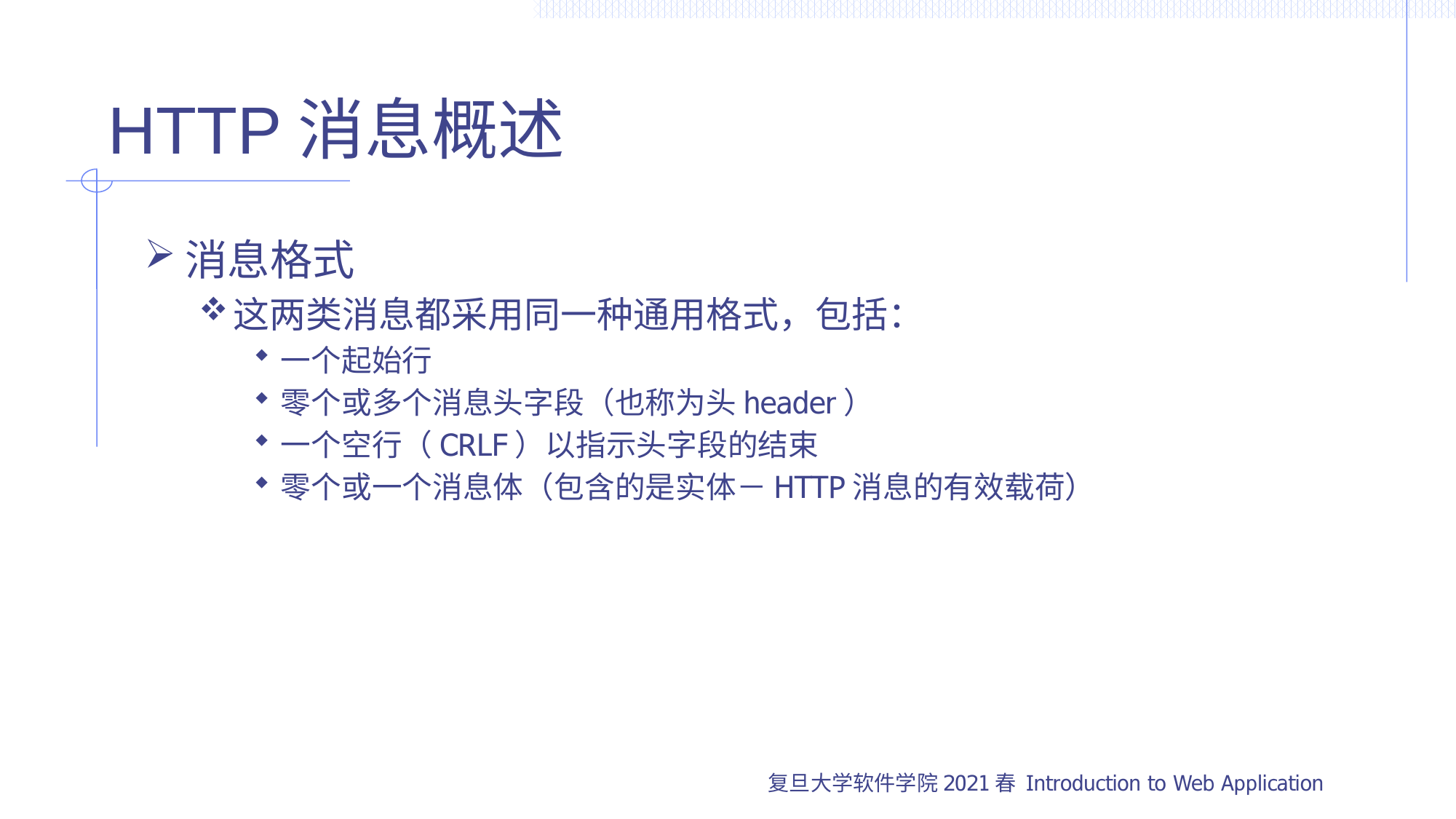

# HTTP消息概述
消息格式
这两类消息都采用同一种通用格式，包括：
一个起始行
零个或多个消息头字段（也称为头header）
一个空行（CRLF）以指示头字段的结束
零个或一个消息体（包含的是实体－HTTP消息的有效载荷）